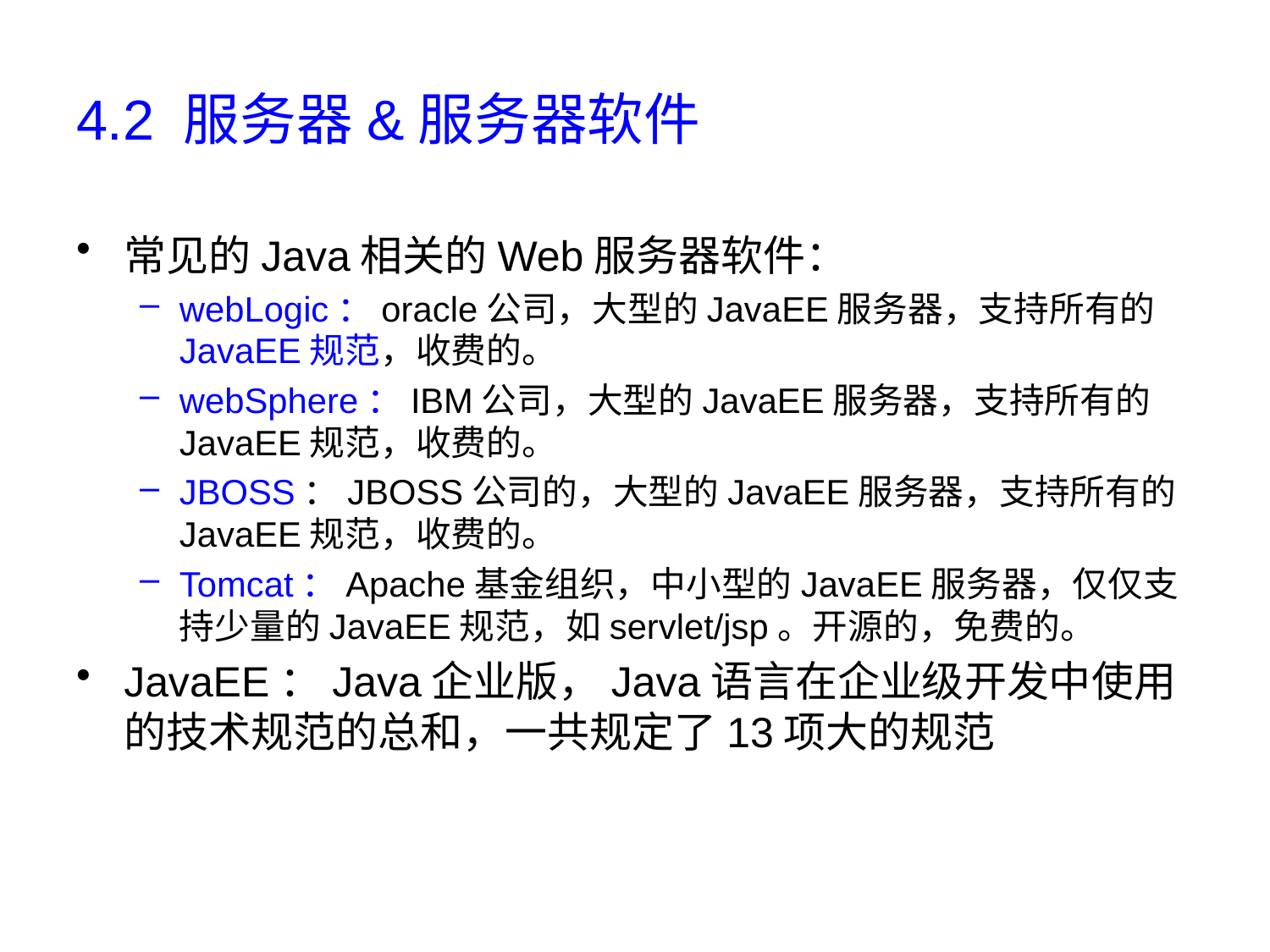

# 4.2 服务器&服务器软件
常见的Java相关的Web服务器软件：
webLogic：oracle公司，大型的JavaEE服务器，支持所有的JavaEE规范，收费的。
webSphere：IBM公司，大型的JavaEE服务器，支持所有的JavaEE规范，收费的。
JBOSS：JBOSS公司的，大型的JavaEE服务器，支持所有的JavaEE规范，收费的。
Tomcat：Apache基金组织，中小型的JavaEE服务器，仅仅支持少量的JavaEE规范，如servlet/jsp。开源的，免费的。
JavaEE：Java企业版，Java语言在企业级开发中使用的技术规范的总和，一共规定了13项大的规范